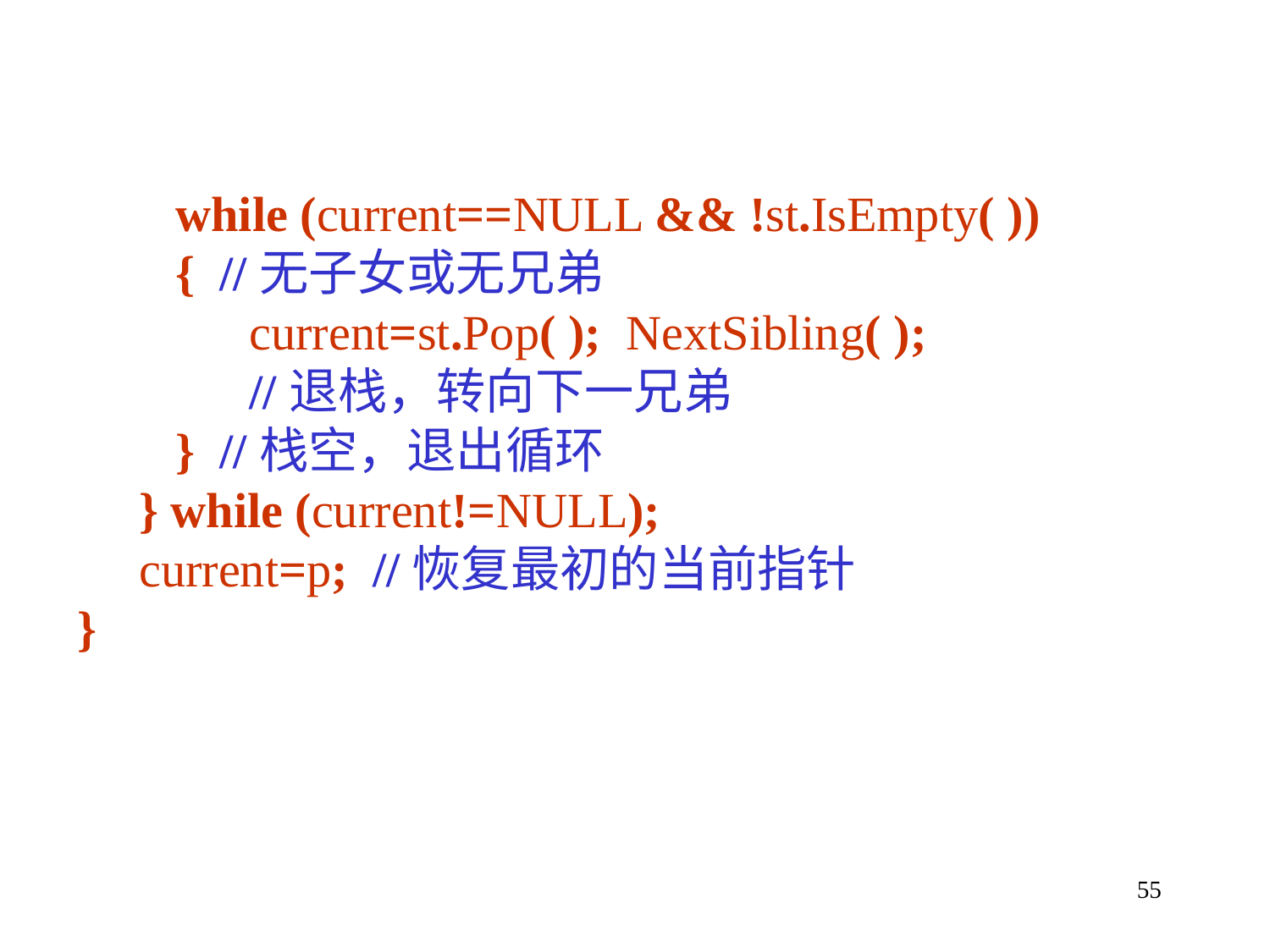

while (current==NULL && !st.IsEmpty( ))
        {  //无子女或无兄弟
              current=st.Pop( );  NextSibling( );
              //退栈，转向下一兄弟
        }  //栈空，退出循环
     } while (current!=NULL);
     current=p;  //恢复最初的当前指针
}
55